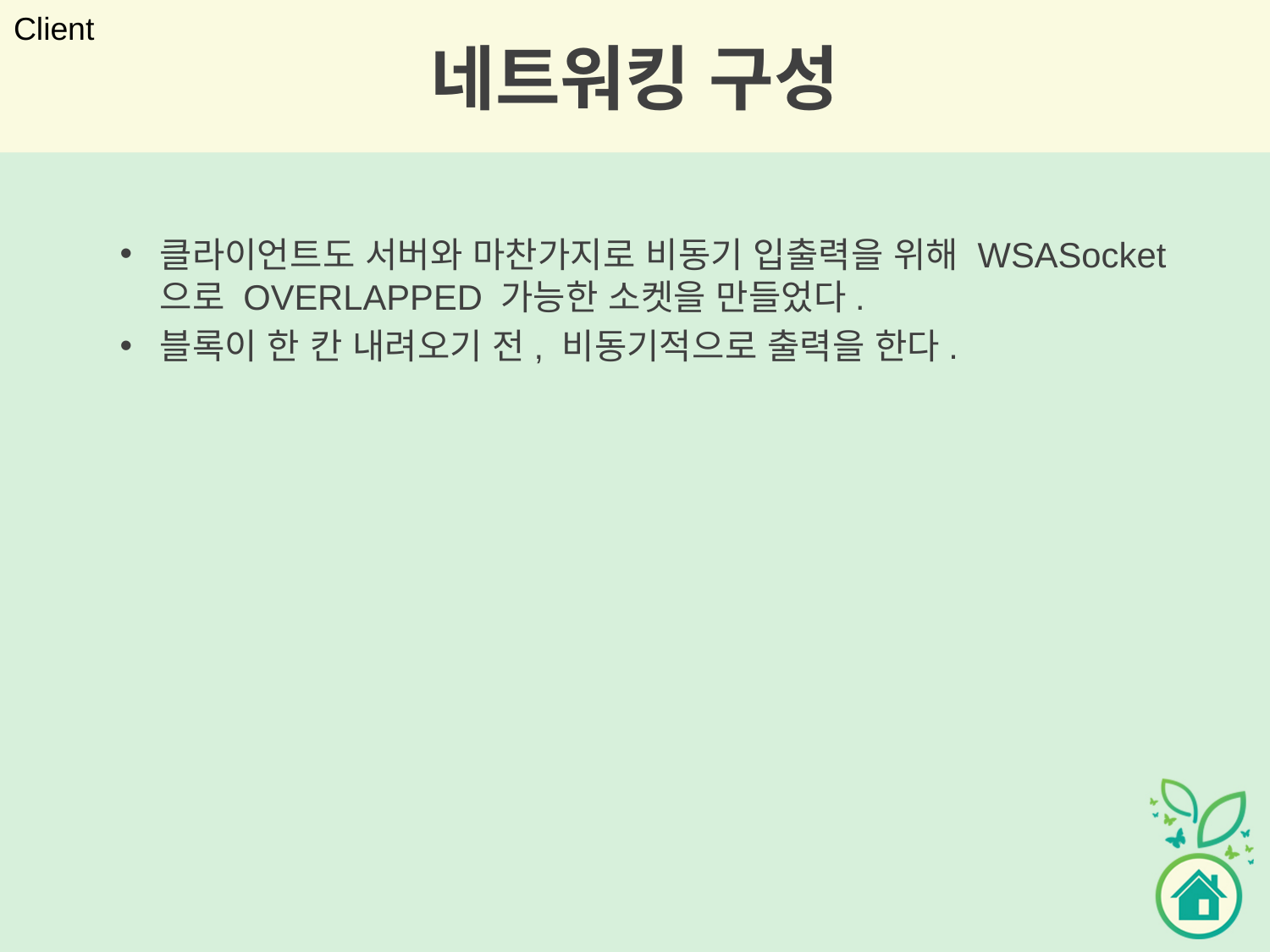

# 네트워킹 구성
Client
클라이언트도 서버와 마찬가지로 비동기 입출력을 위해 WSASocket으로 OVERLAPPED 가능한 소켓을 만들었다.
블록이 한 칸 내려오기 전, 비동기적으로 출력을 한다.